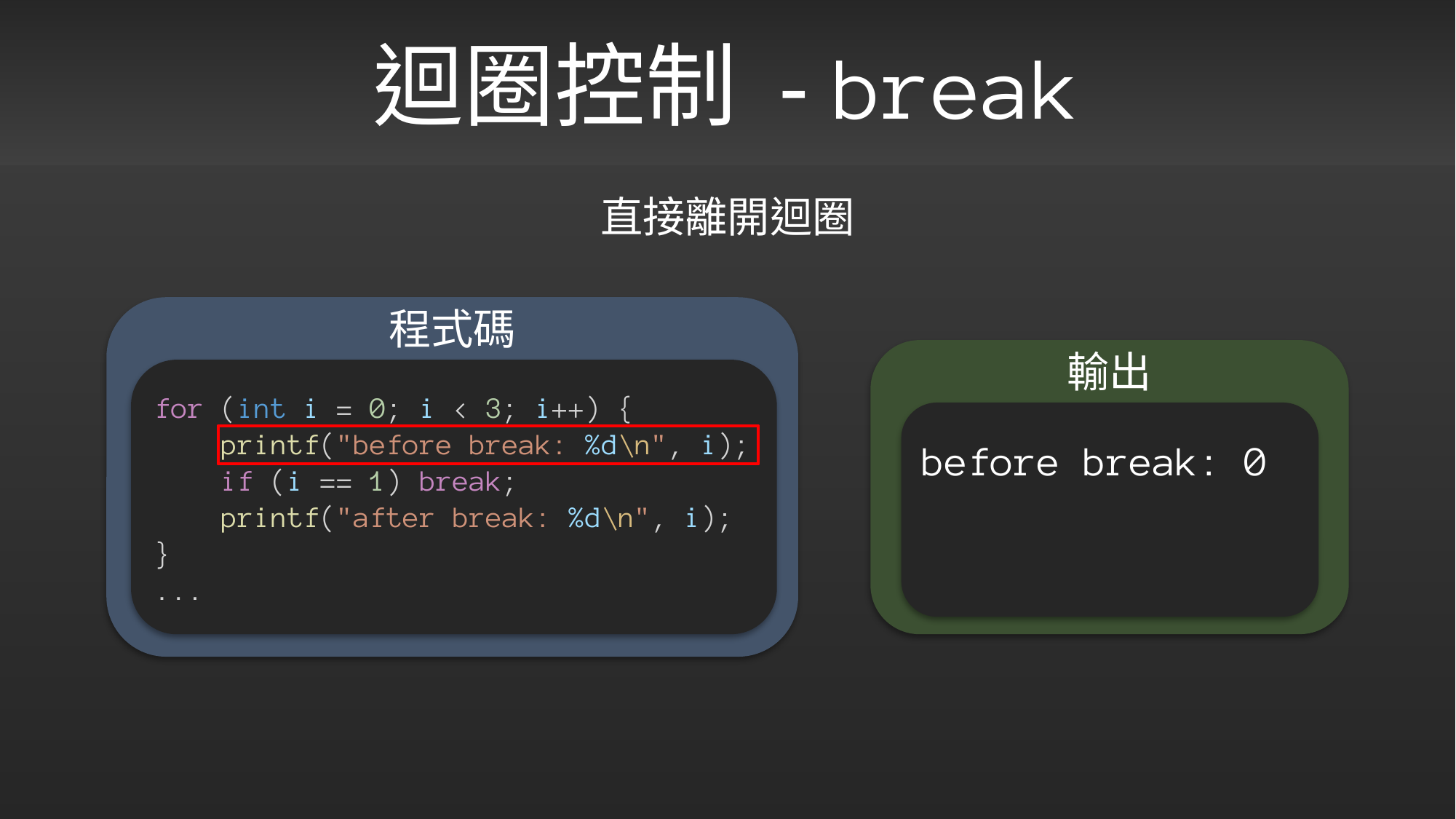

迴圈控制 - break
直接離開迴圈

程式碼
for (int i = 0; i < 3; i++) {
    printf("before break: %d\n", i);
    if (i == 1) break;
    printf("after break: %d\n", i);
}
...

輸出
before break: 0
after  break: 0
before break: 1